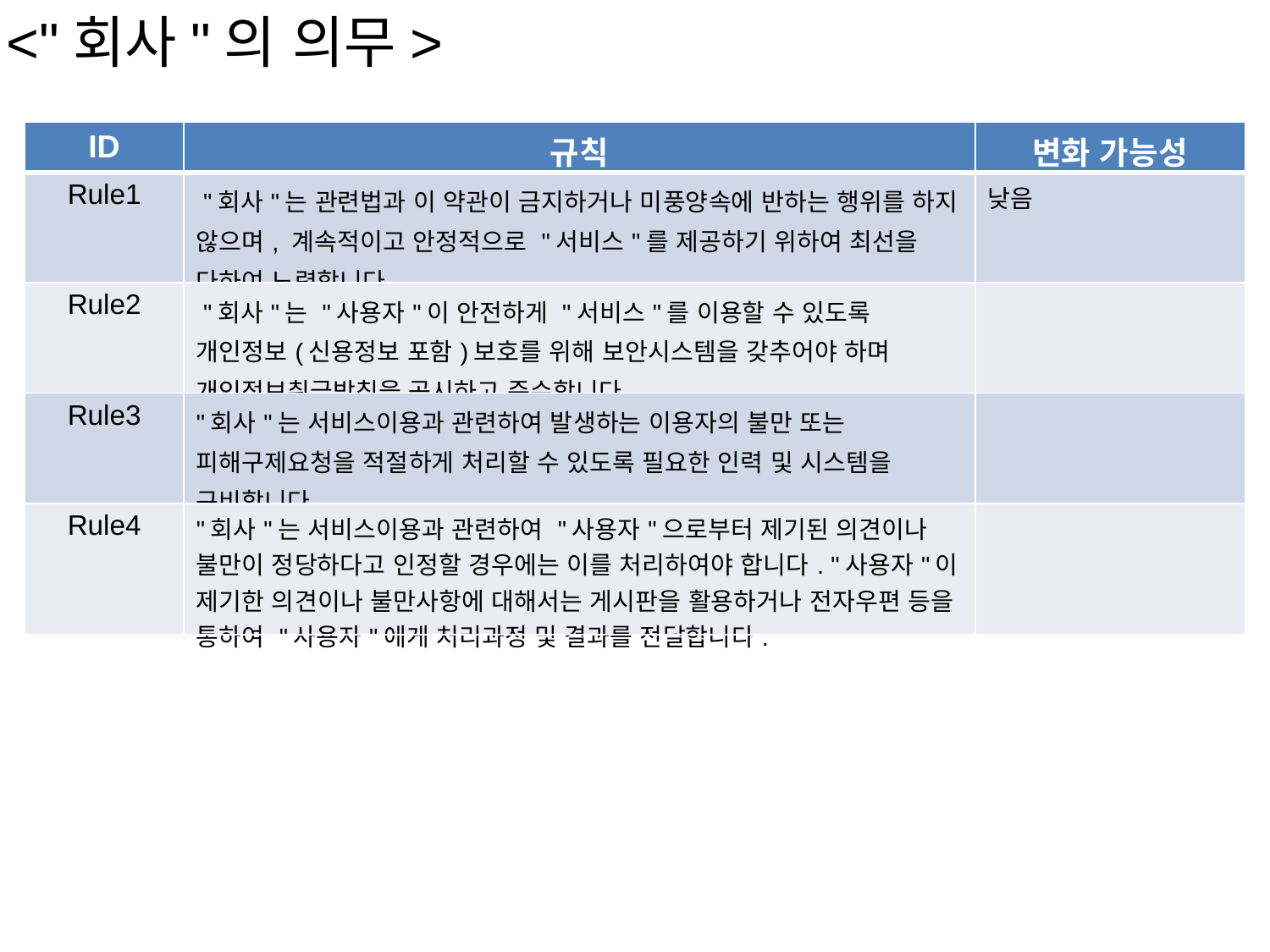

<"회사"의 의무>
| ID | 규칙 | 변화 가능성 |
| --- | --- | --- |
| Rule1 | "회사"는 관련법과 이 약관이 금지하거나 미풍양속에 반하는 행위를 하지 않으며, 계속적이고 안정적으로 "서비스"를 제공하기 위하여 최선을 다하여 노력합니다. | 낮음 |
| Rule2 | "회사"는 "사용자"이 안전하게 "서비스"를 이용할 수 있도록 개인정보(신용정보 포함)보호를 위해 보안시스템을 갖추어야 하며 개인정보취급방침을 공시하고 준수합니다. |  |
| Rule3 | "회사"는 서비스이용과 관련하여 발생하는 이용자의 불만 또는 피해구제요청을 적절하게 처리할 수 있도록 필요한 인력 및 시스템을 구비합니다. |  |
| Rule4 | "회사"는 서비스이용과 관련하여 "사용자"으로부터 제기된 의견이나 불만이 정당하다고 인정할 경우에는 이를 처리하여야 합니다. "사용자"이 제기한 의견이나 불만사항에 대해서는 게시판을 활용하거나 전자우편 등을 통하여 "사용자"에게 처리과정 및 결과를 전달합니다. |  |